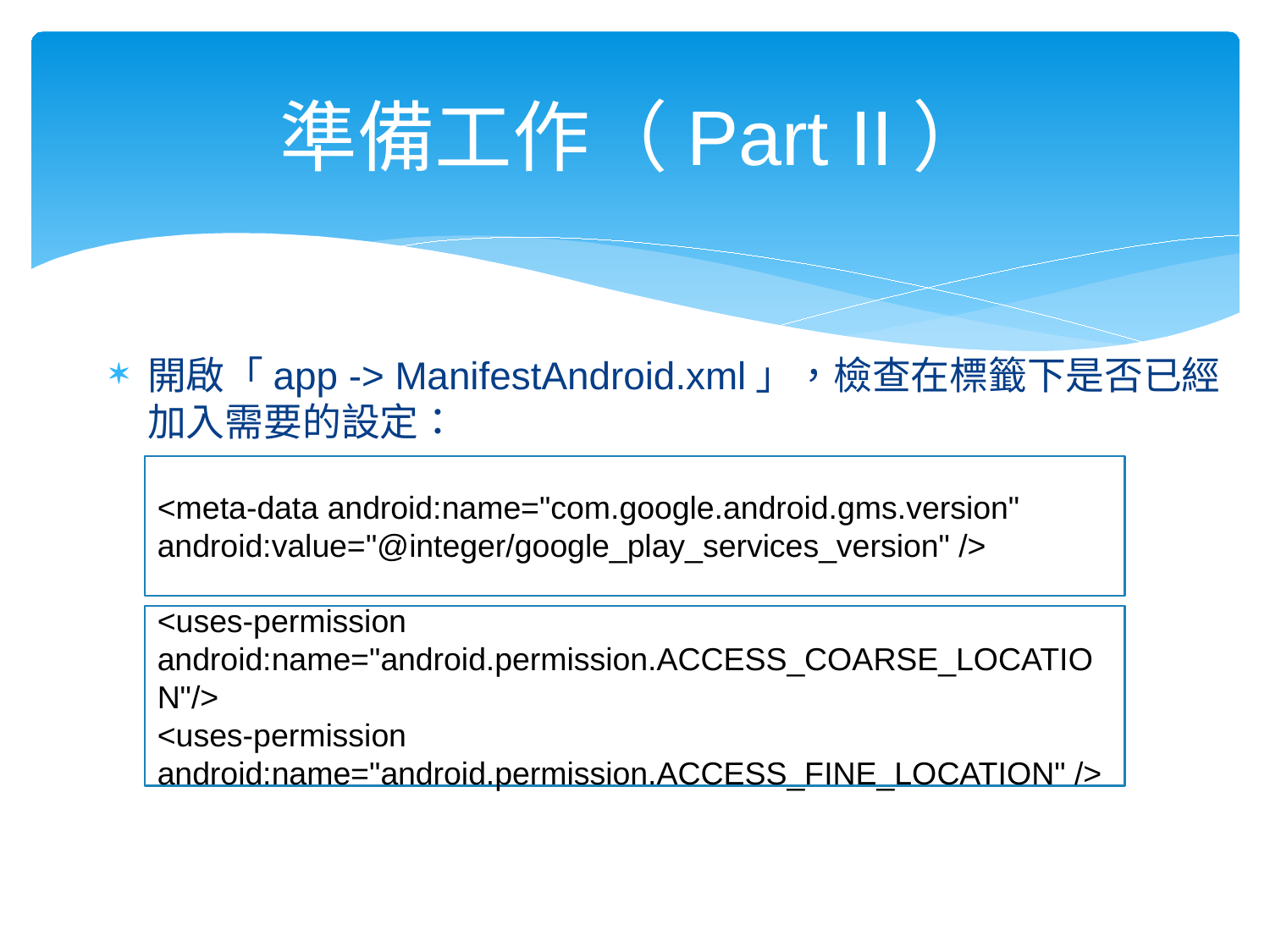

# 準備工作（Part II）
開啟「app -> ManifestAndroid.xml」，檢查在標籤下是否已經加入需要的設定：

<meta-data android:name="com.google.android.gms.version"           android:value="@integer/google_play_services_version" />
<uses-permission android:name="android.permission.ACCESS_COARSE_LOCATION"/>
<uses-permission android:name="android.permission.ACCESS_FINE_LOCATION" />